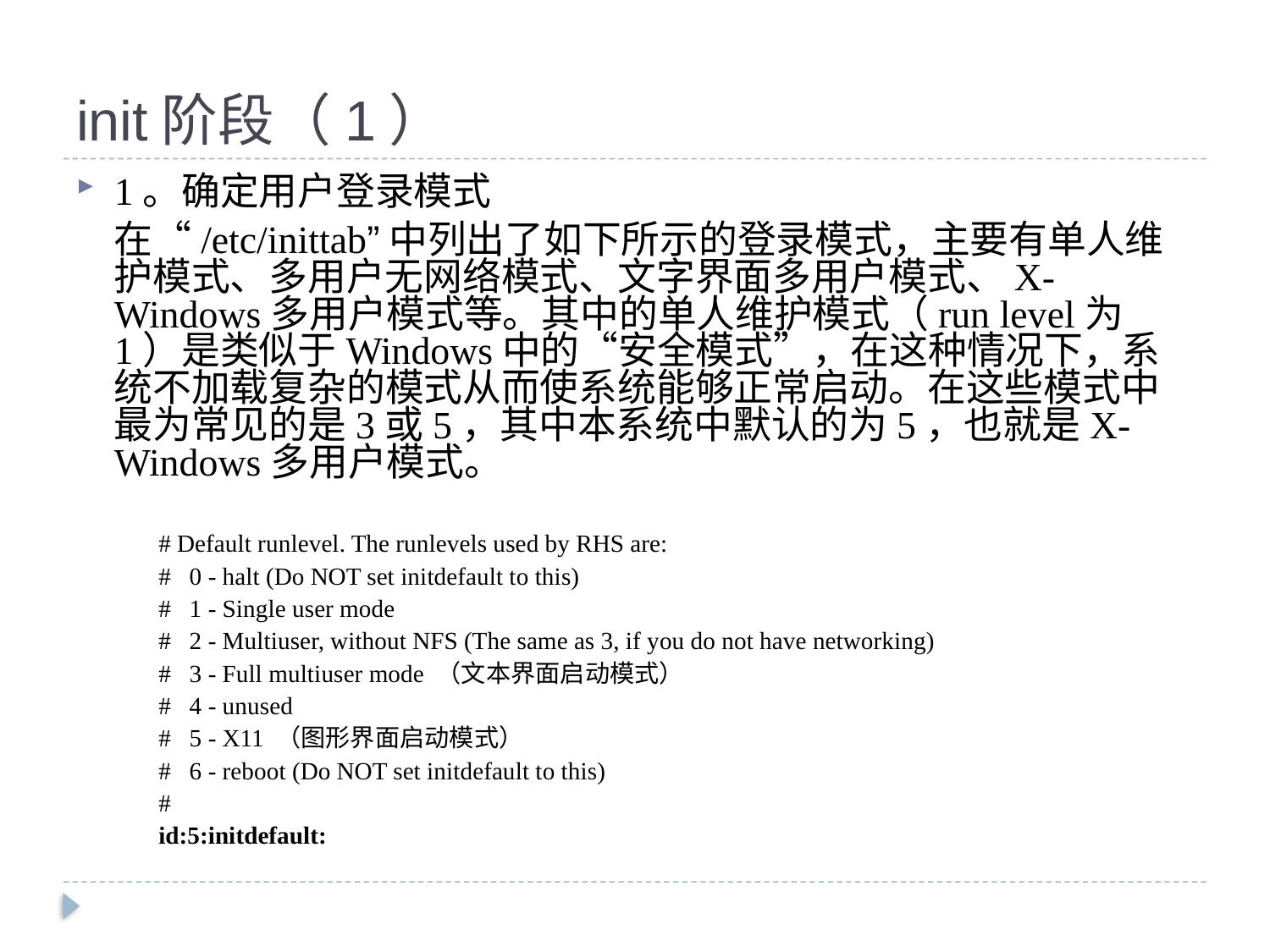

# init阶段（1）
1。确定用户登录模式
	在“/etc/inittab”中列出了如下所示的登录模式，主要有单人维护模式、多用户无网络模式、文字界面多用户模式、X-Windows多用户模式等。其中的单人维护模式（run level为1）是类似于Windows中的“安全模式”，在这种情况下，系统不加载复杂的模式从而使系统能够正常启动。在这些模式中最为常见的是3或5，其中本系统中默认的为5，也就是X-Windows多用户模式。

# Default runlevel. The runlevels used by RHS are:
#   0 - halt (Do NOT set initdefault to this)
#   1 - Single user mode
#   2 - Multiuser, without NFS (The same as 3, if you do not have networking)
#   3 - Full multiuser mode （文本界面启动模式）
#   4 - unused
#   5 - X11 （图形界面启动模式）
#   6 - reboot (Do NOT set initdefault to this)
#
id:5:initdefault: